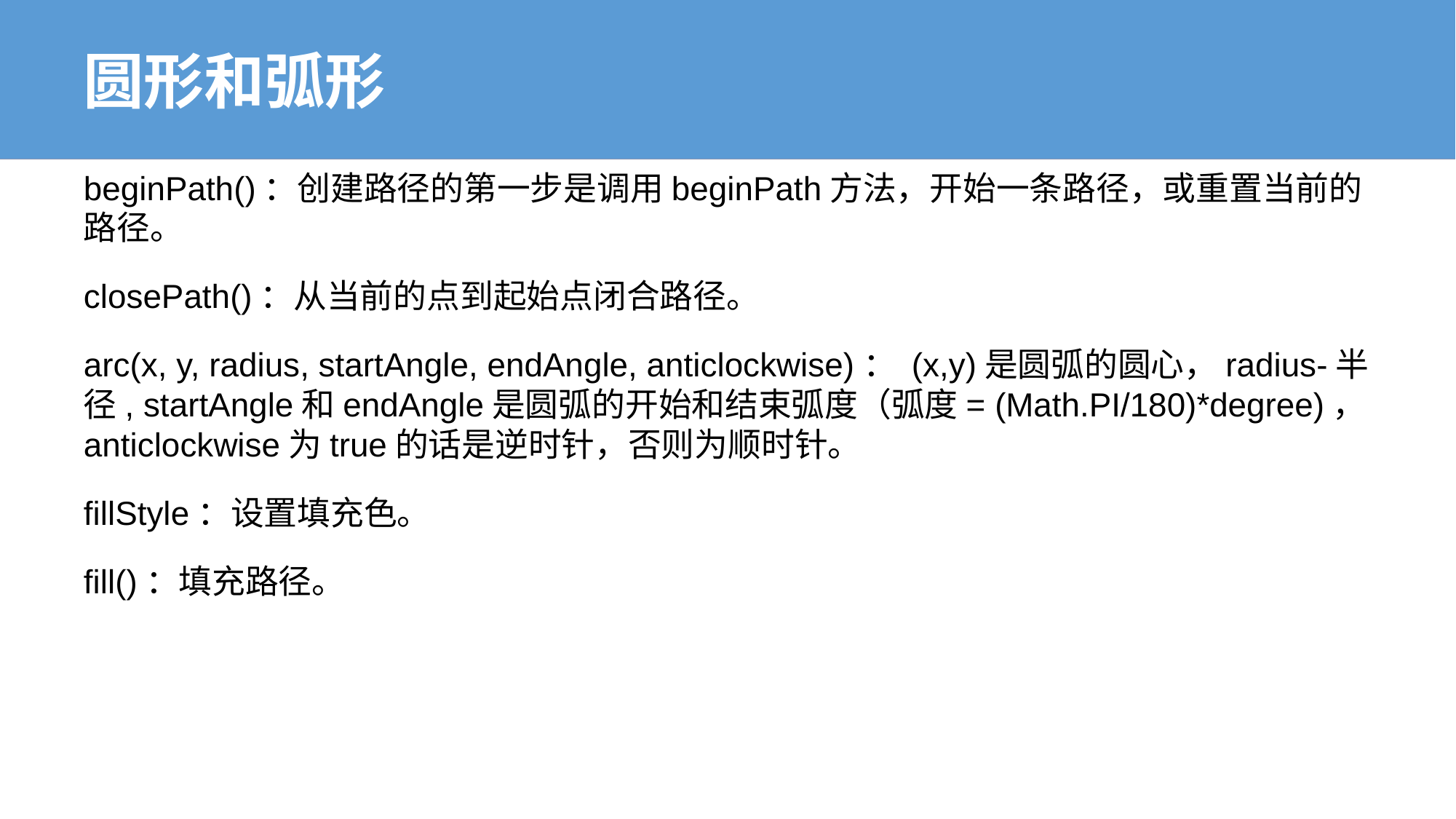

# 圆形和弧形
beginPath()：创建路径的第一步是调用beginPath方法，开始一条路径，或重置当前的路径。
closePath()：从当前的点到起始点闭合路径。
arc(x, y, radius, startAngle, endAngle, anticlockwise)： (x,y)是圆弧的圆心，radius-半径, startAngle和endAngle是圆弧的开始和结束弧度（弧度= (Math.PI/180)*degree)，anticlockwise为true的话是逆时针，否则为顺时针。
fillStyle：设置填充色。
fill()：填充路径。